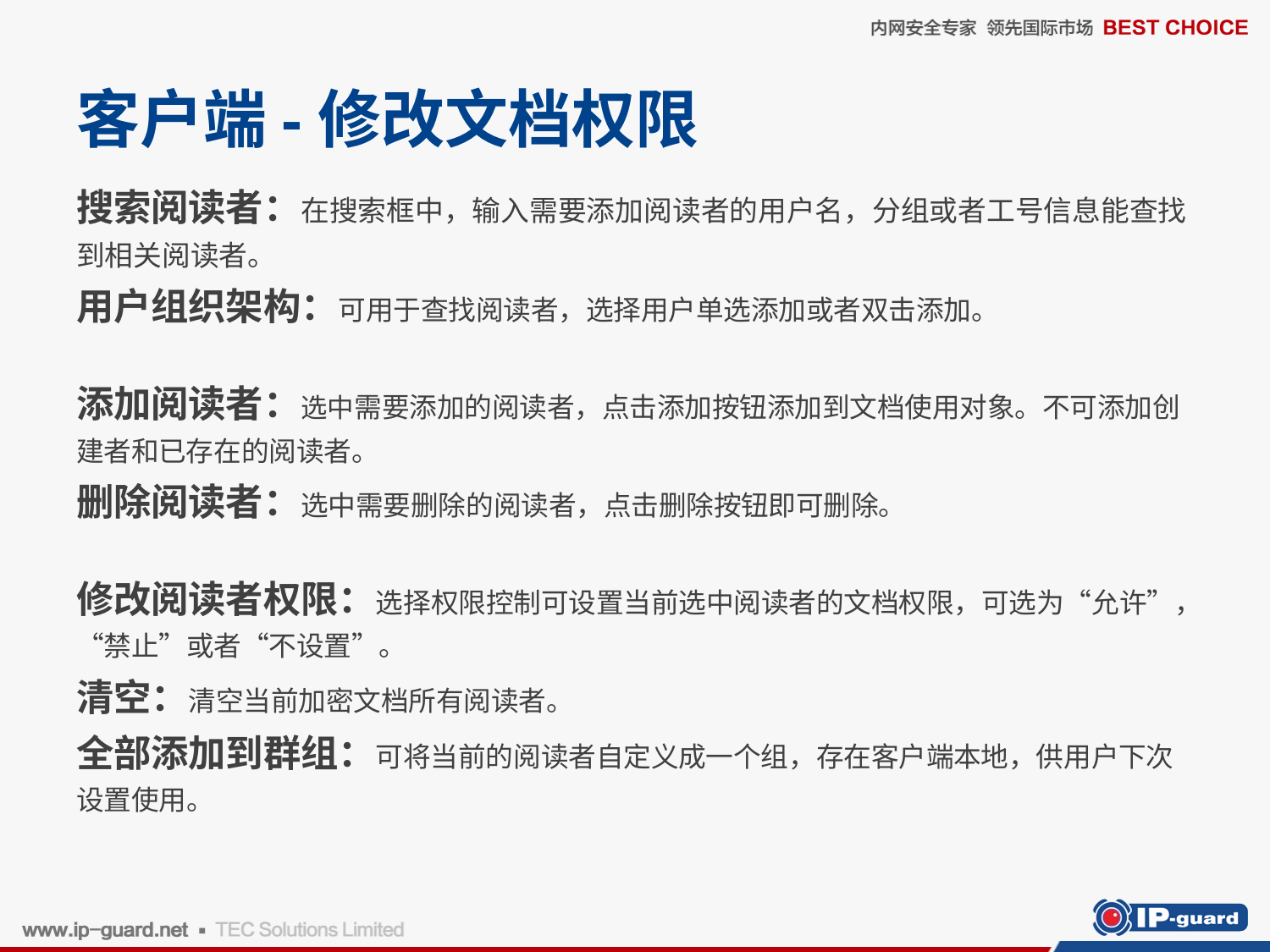

# 客户端-修改文档权限
搜索阅读者：在搜索框中，输入需要添加阅读者的用户名，分组或者工号信息能查找到相关阅读者。
用户组织架构：可用于查找阅读者，选择用户单选添加或者双击添加。

添加阅读者：选中需要添加的阅读者，点击添加按钮添加到文档使用对象。不可添加创建者和已存在的阅读者。
删除阅读者：选中需要删除的阅读者，点击删除按钮即可删除。

修改阅读者权限：选择权限控制可设置当前选中阅读者的文档权限，可选为“允许”，“禁止”或者“不设置”。
清空：清空当前加密文档所有阅读者。
全部添加到群组：可将当前的阅读者自定义成一个组，存在客户端本地，供用户下次设置使用。